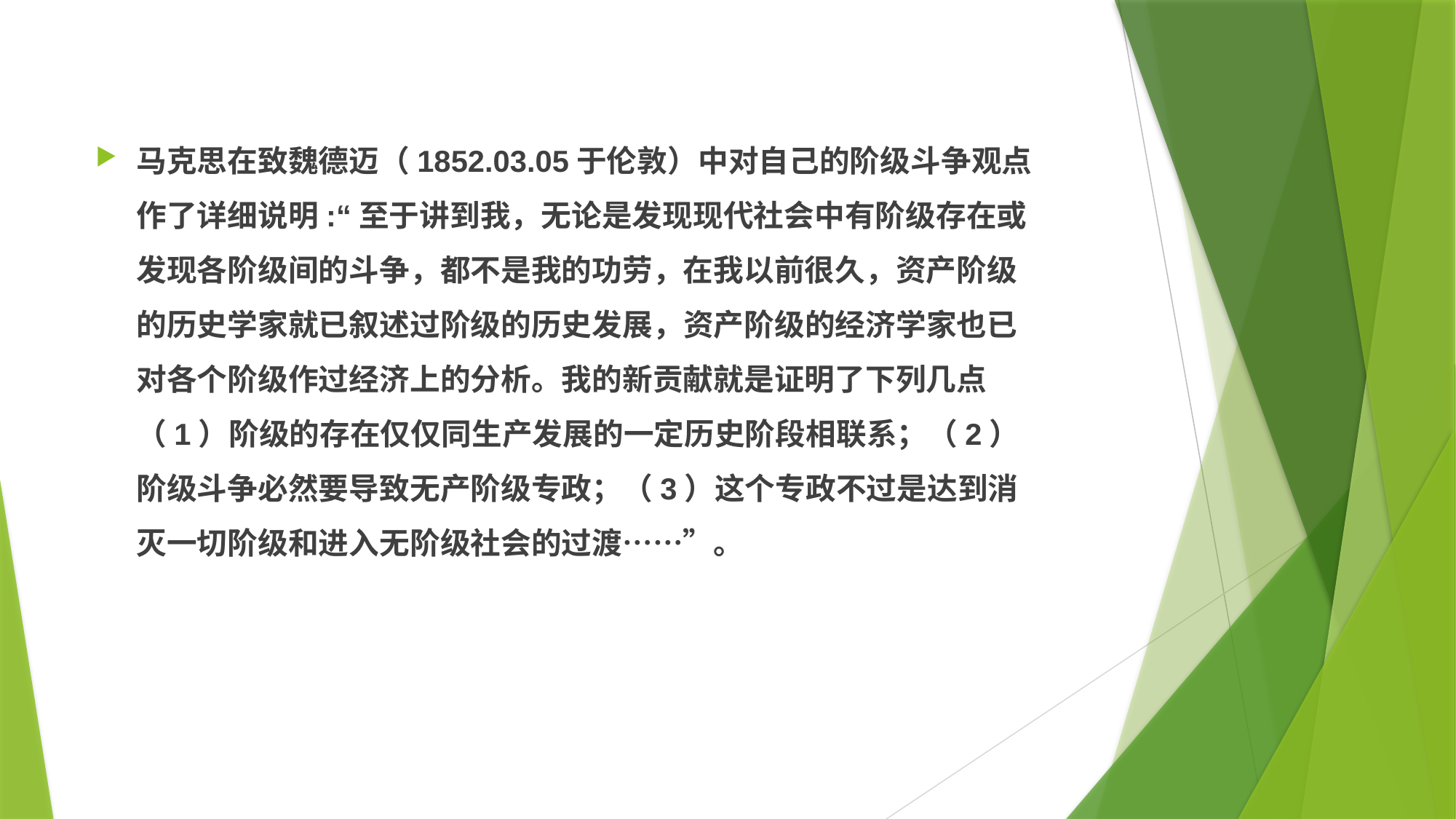

马克思在致魏德迈（1852.03.05于伦敦）中对自己的阶级斗争观点作了详细说明:“至于讲到我，无论是发现现代社会中有阶级存在或发现各阶级间的斗争，都不是我的功劳，在我以前很久，资产阶级的历史学家就已叙述过阶级的历史发展，资产阶级的经济学家也已对各个阶级作过经济上的分析。我的新贡献就是证明了下列几点（1）阶级的存在仅仅同生产发展的一定历史阶段相联系；（2）阶级斗争必然要导致无产阶级专政；（3）这个专政不过是达到消灭一切阶级和进入无阶级社会的过渡……”。